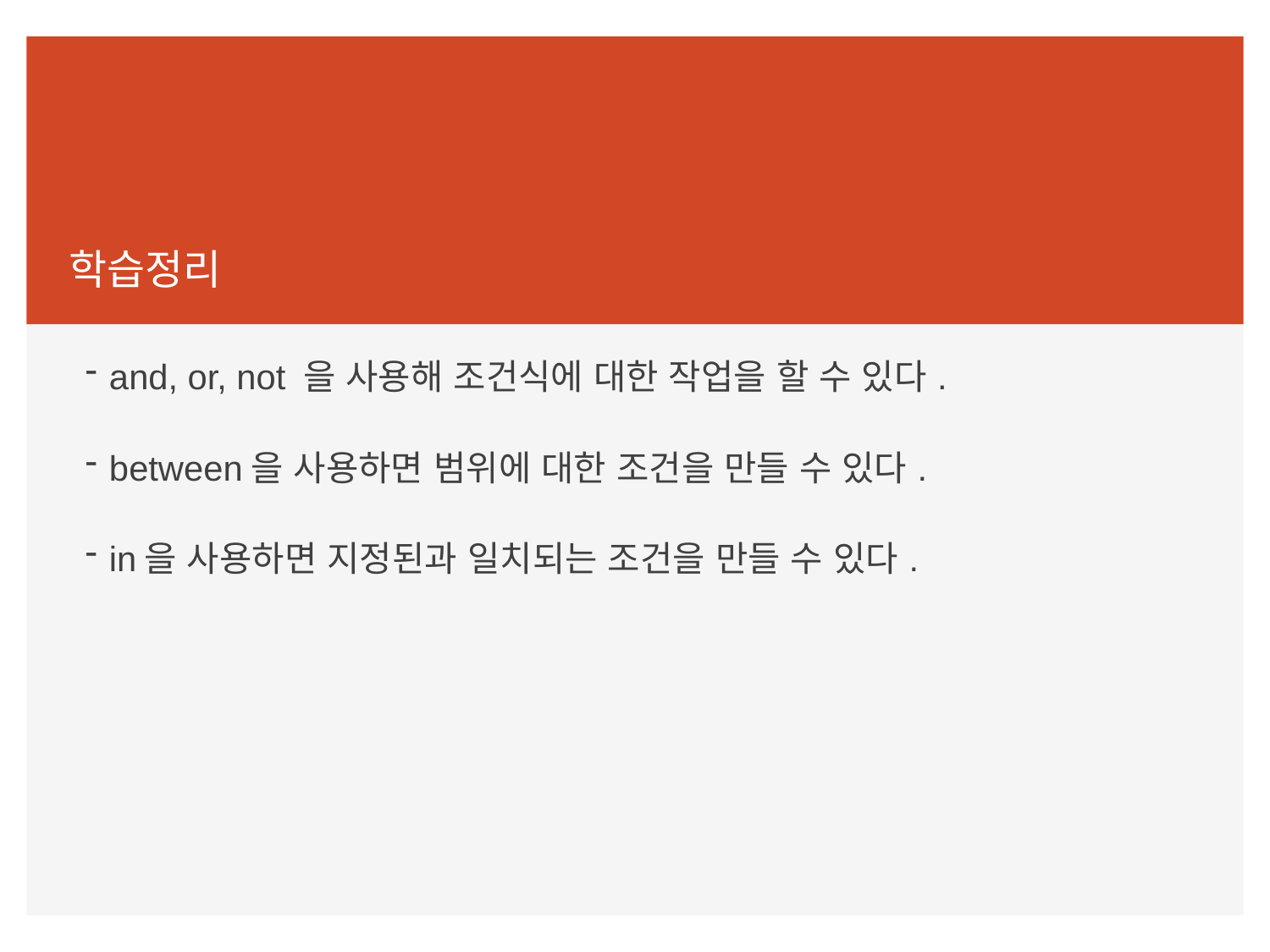

학습정리
and, or, not 을 사용해 조건식에 대한 작업을 할 수 있다.
between을 사용하면 범위에 대한 조건을 만들 수 있다.
in을 사용하면 지정된과 일치되는 조건을 만들 수 있다.